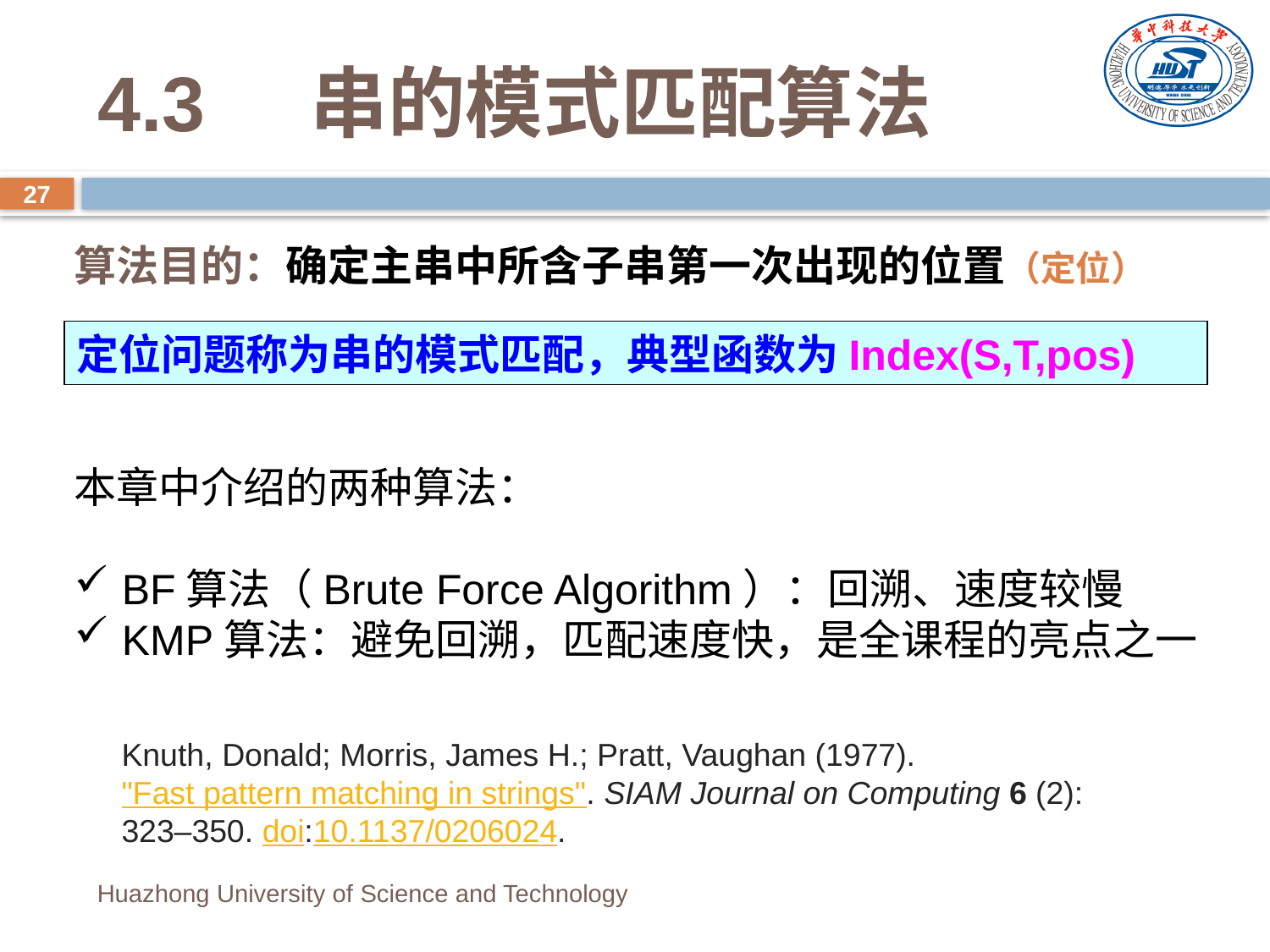

# 4.3    串的模式匹配算法
27
算法目的：确定主串中所含子串第一次出现的位置（定位）
定位问题称为串的模式匹配，典型函数为Index(S,T,pos)
本章中介绍的两种算法：

BF算法（Brute Force Algorithm）：回溯、速度较慢
KMP算法：避免回溯，匹配速度快，是全课程的亮点之一

Knuth, Donald; Morris, James H.; Pratt, Vaughan (1977). "Fast pattern matching in strings". SIAM Journal on Computing 6 (2): 323–350. doi:10.1137/0206024.
Huazhong University of Science and Technology